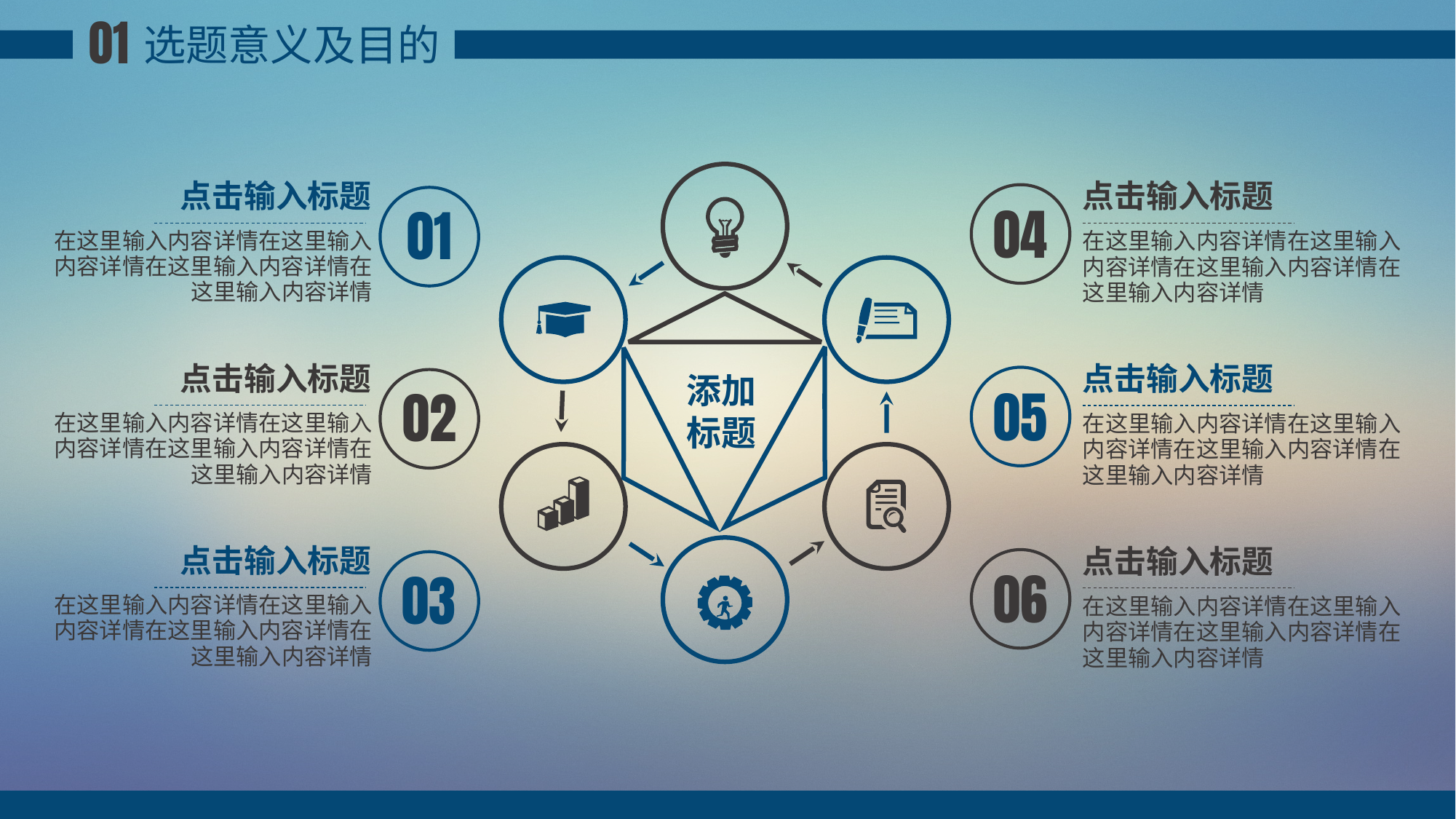

01
选题意义及目的

点击输入标题
在这里输入内容详情在这里输入内容详情在这里输入内容详情在
这里输入内容详情

01
点击输入标题
在这里输入内容详情在这里输入内容详情在这里输入内容详情在
这里输入内容详情

04

点击输入标题
在这里输入内容详情在这里输入内容详情在这里输入内容详情在
这里输入内容详情

02
点击输入标题
在这里输入内容详情在这里输入内容详情在这里输入内容详情在
这里输入内容详情

05
添加
标题

点击输入标题
在这里输入内容详情在这里输入内容详情在这里输入内容详情在
这里输入内容详情

03
点击输入标题
在这里输入内容详情在这里输入内容详情在这里输入内容详情在
这里输入内容详情

06